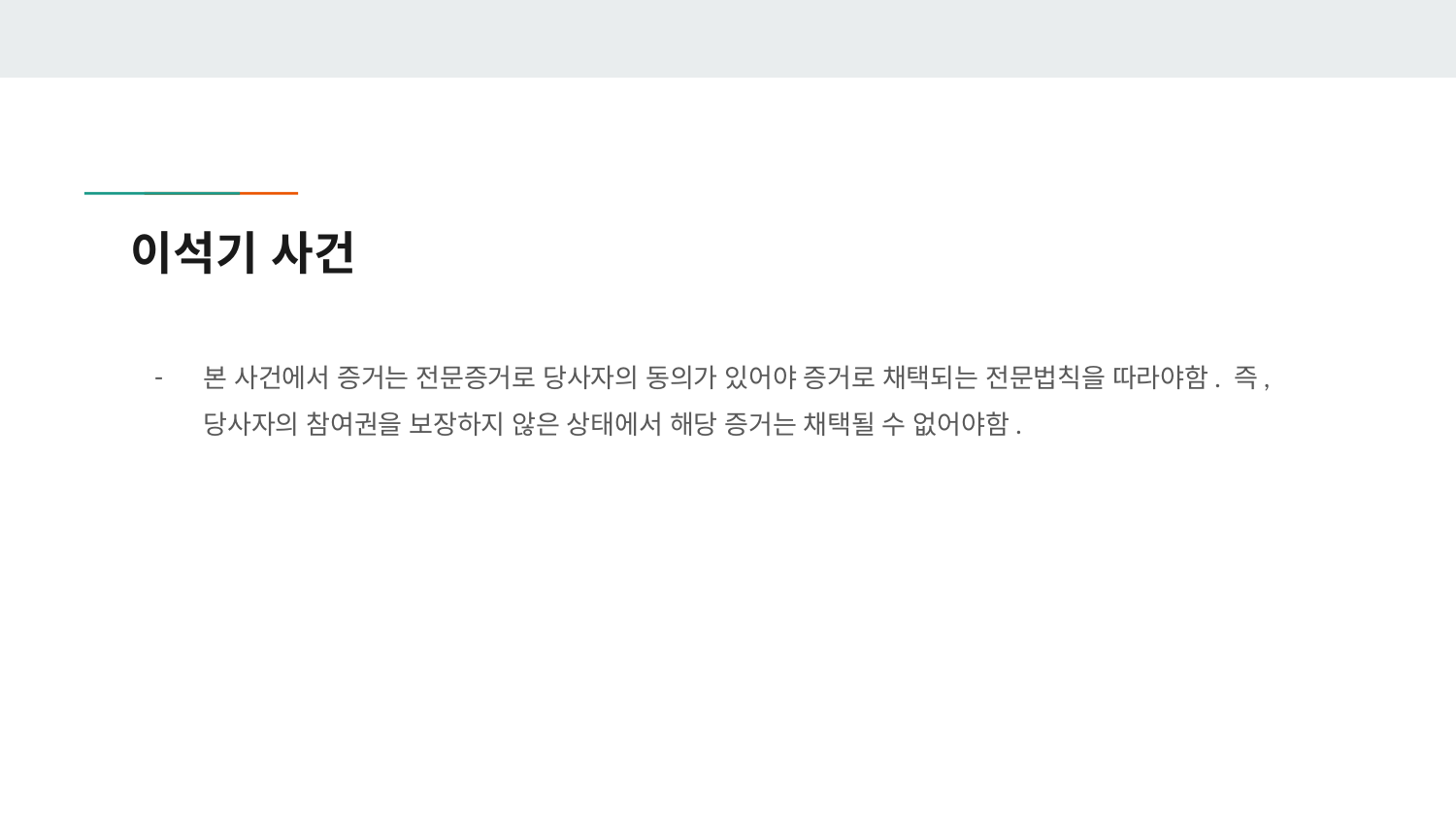

# 이석기 사건
본 사건에서 증거는 전문증거로 당사자의 동의가 있어야 증거로 채택되는 전문법칙을 따라야함. 즉, 당사자의 참여권을 보장하지 않은 상태에서 해당 증거는 채택될 수 없어야함.